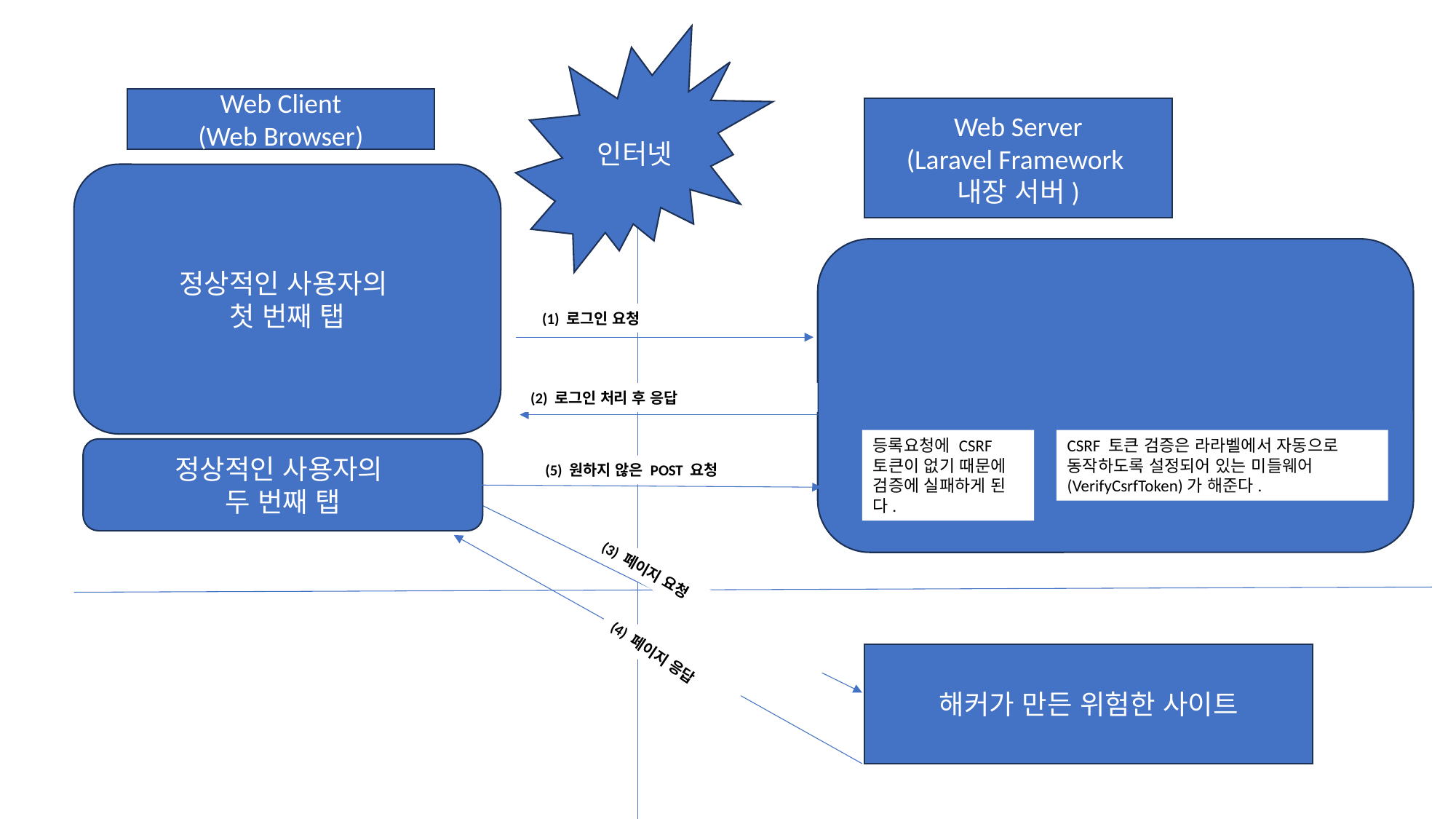

인터넷
Web Client
(Web Browser)
Web Server
(Laravel Framework
내장 서버)
정상적인 사용자의
첫 번째 탭

(1) 로그인 요청
(2) 로그인 처리 후 응답
등록요청에 CSRF 토큰이 없기 때문에 검증에 실패하게 된다.
CSRF 토큰 검증은 라라벨에서 자동으로 동작하도록 설정되어 있는 미들웨어(VerifyCsrfToken)가 해준다.
정상적인 사용자의
두 번째 탭
(5) 원하지 않은 POST 요청
(3) 페이지 요청
해커가 만든 위험한 사이트
(4) 페이지 응답